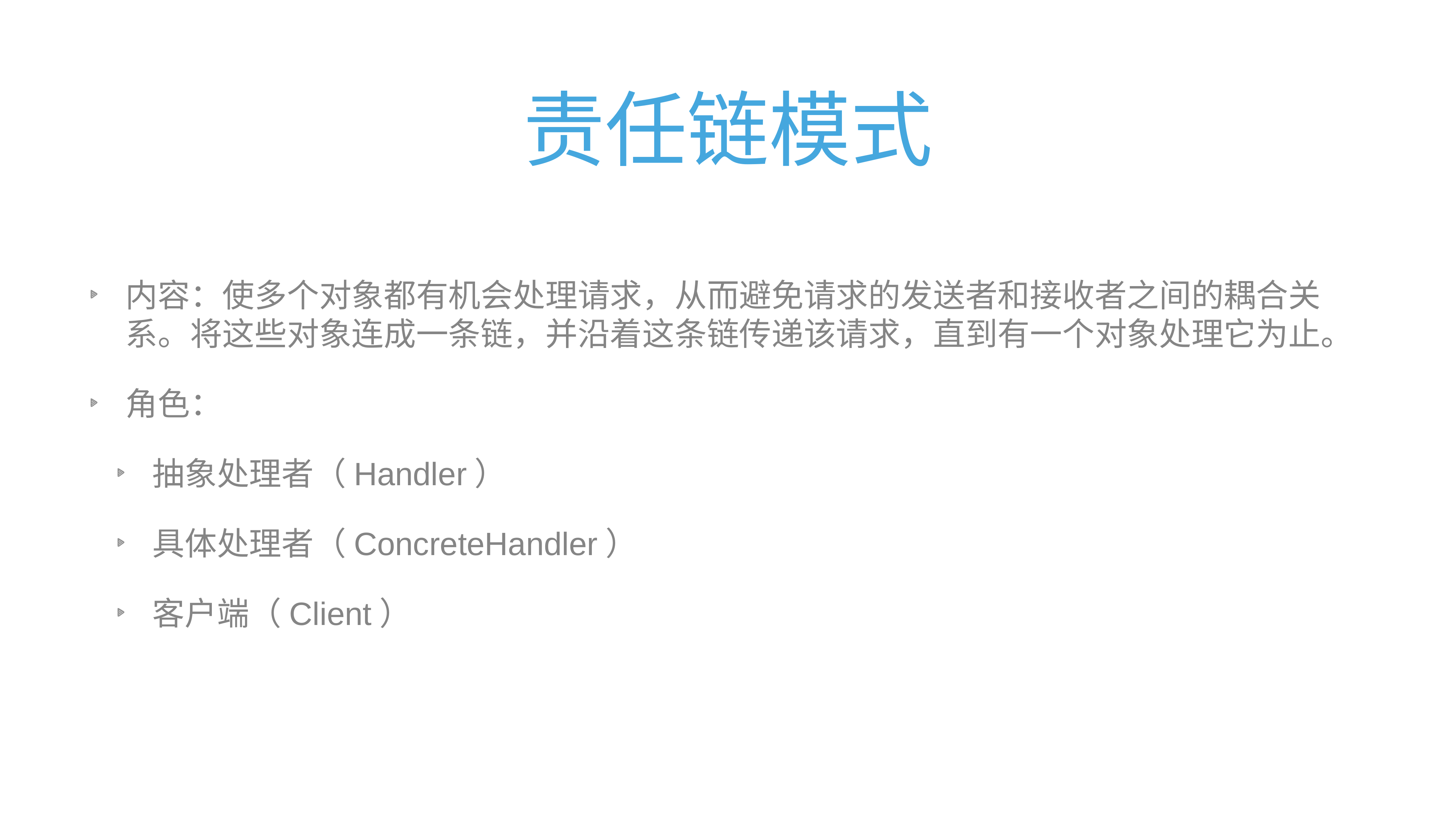

# 责任链模式
内容：使多个对象都有机会处理请求，从而避免请求的发送者和接收者之间的耦合关系。将这些对象连成一条链，并沿着这条链传递该请求，直到有一个对象处理它为止。
角色：
抽象处理者（Handler）
具体处理者（ConcreteHandler）
客户端（Client）